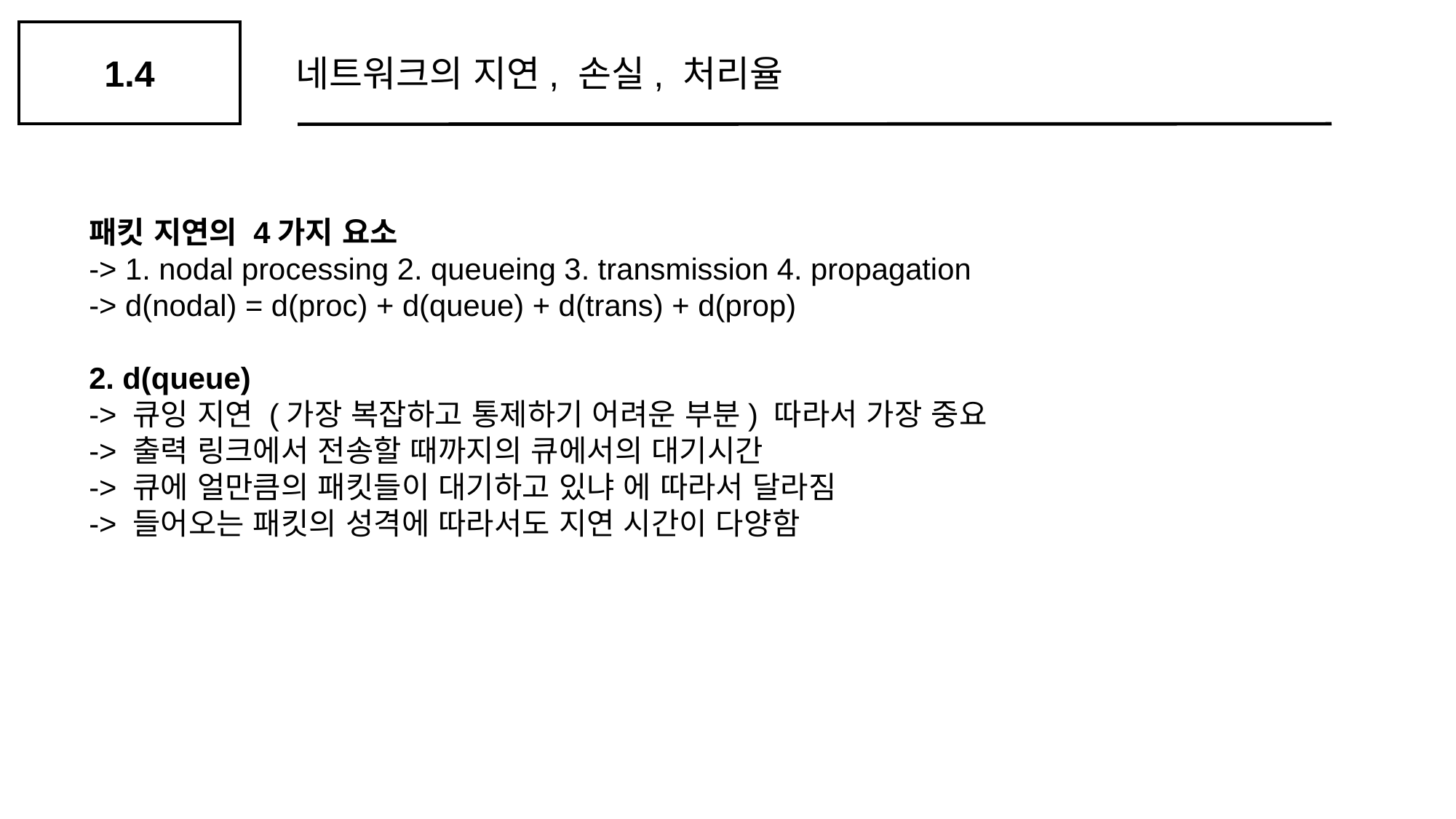

1.4
네트워크의 지연, 손실, 처리율
패킷 지연의 4가지 요소
-> 1. nodal processing 2. queueing 3. transmission 4. propagation
-> d(nodal) = d(proc) + d(queue) + d(trans) + d(prop)

2. d(queue)
-> 큐잉 지연 (가장 복잡하고 통제하기 어려운 부분) 따라서 가장 중요
-> 출력 링크에서 전송할 때까지의 큐에서의 대기시간
-> 큐에 얼만큼의 패킷들이 대기하고 있냐 에 따라서 달라짐
-> 들어오는 패킷의 성격에 따라서도 지연 시간이 다양함